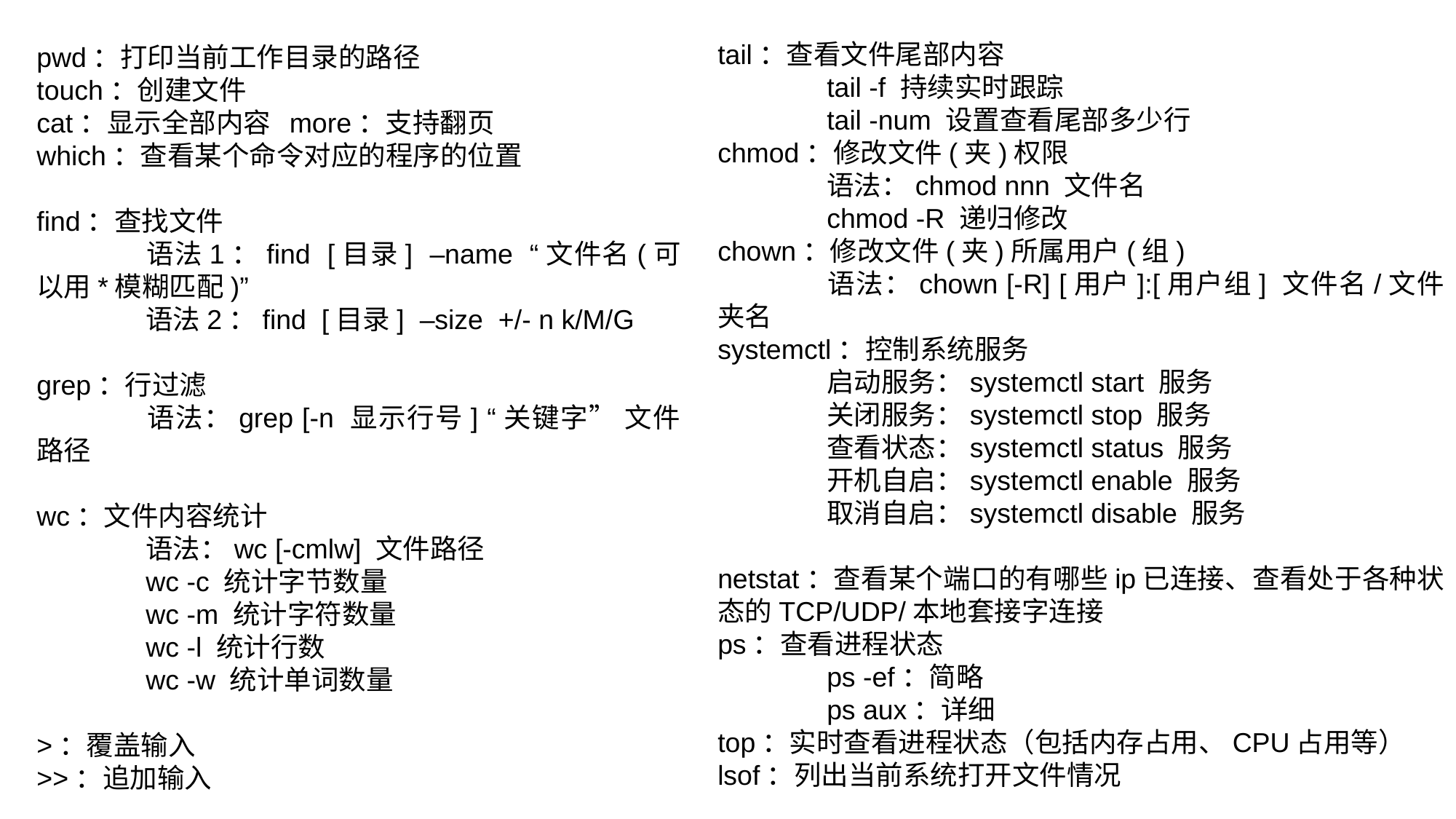

tail：查看文件尾部内容
	tail -f 持续实时跟踪
	tail -num 设置查看尾部多少行
chmod：修改文件(夹)权限
	语法：chmod nnn 文件名
	chmod -R 递归修改
chown：修改文件(夹)所属用户(组)
	语法：chown [-R] [用户]:[用户组] 文件名/文件夹名
systemctl：控制系统服务
	启动服务：systemctl start 服务
	关闭服务：systemctl stop 服务
	查看状态：systemctl status 服务
	开机自启：systemctl enable 服务
	取消自启：systemctl disable 服务

netstat：查看某个端口的有哪些ip已连接、查看处于各种状态的TCP/UDP/本地套接字连接
ps：查看进程状态
	ps -ef：简略
	ps aux：详细
top：实时查看进程状态（包括内存占用、CPU占用等）
lsof：列出当前系统打开文件情况
pwd：打印当前工作目录的路径
touch：创建文件
cat：显示全部内容  more：支持翻页
which：查看某个命令对应的程序的位置

find：查找文件
	语法1：find  [目录]  –name  “文件名(可以用*模糊匹配)”
	语法2：find  [目录]  –size  +/- n k/M/G

grep：行过滤
	语法：grep [-n 显示行号] “关键字” 文件路径

wc：文件内容统计
	语法：wc [-cmlw] 文件路径
	wc -c 统计字节数量
	wc -m 统计字符数量
	wc -l 统计行数
	wc -w 统计单词数量

>：覆盖输入
>>：追加输入